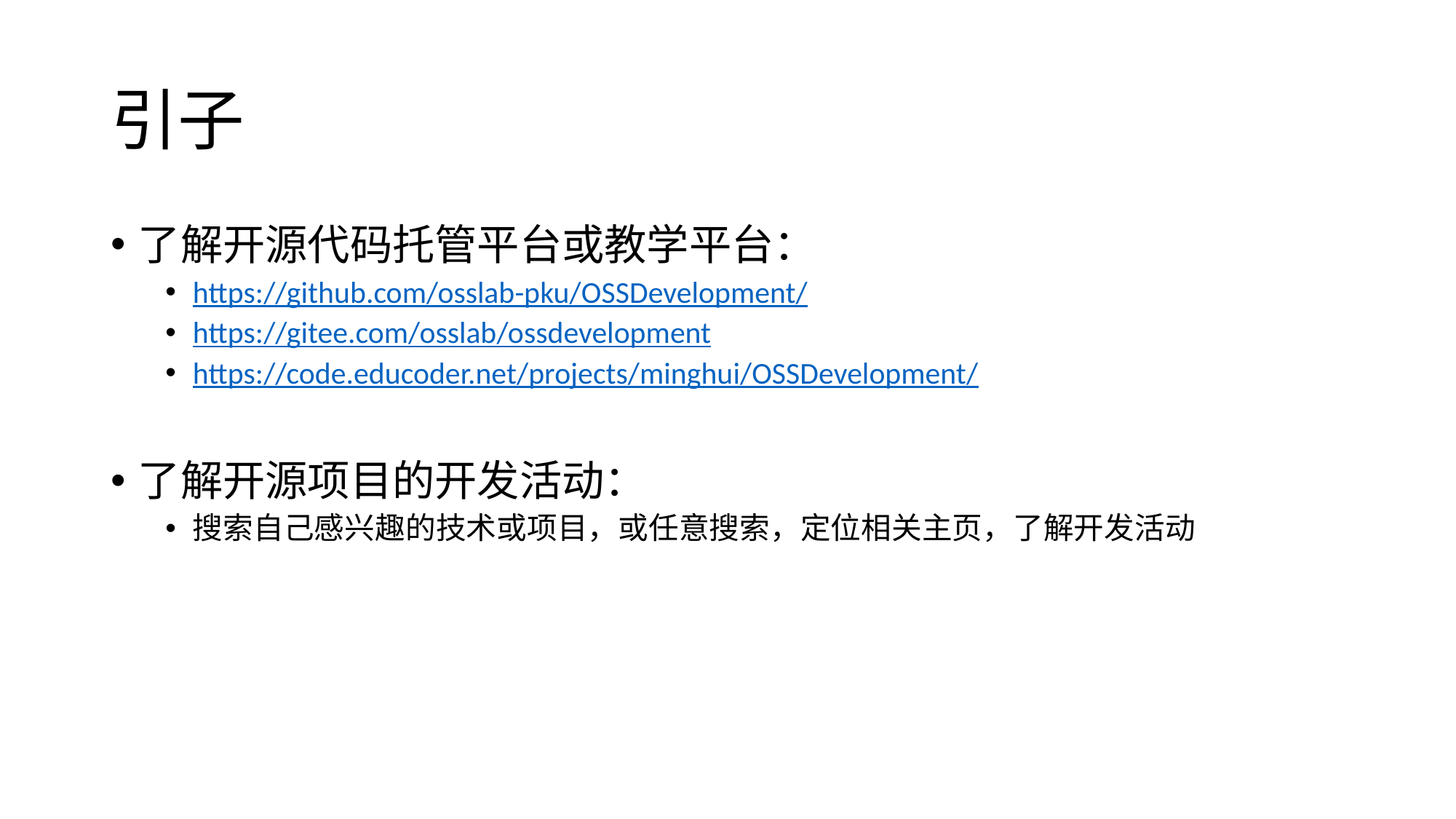

# 引子
了解开源代码托管平台或教学平台：
https://github.com/osslab-pku/OSSDevelopment/
https://gitee.com/osslab/ossdevelopment
https://code.educoder.net/projects/minghui/OSSDevelopment/

了解开源项目的开发活动：
搜索自己感兴趣的技术或项目，或任意搜索，定位相关主页，了解开发活动